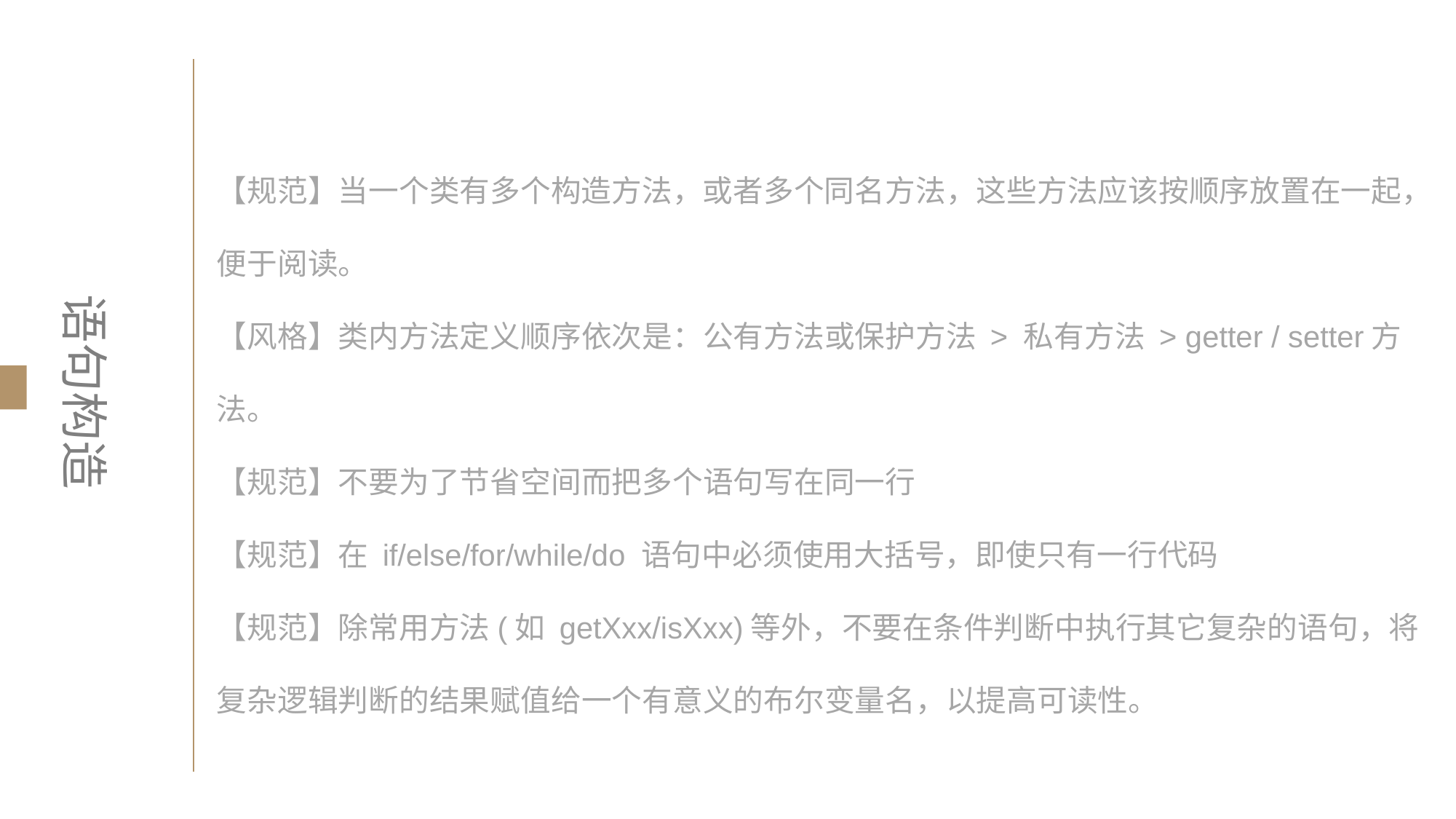

【规范】当一个类有多个构造方法，或者多个同名方法，这些方法应该按顺序放置在一起，便于阅读。
【风格】类内方法定义顺序依次是：公有方法或保护方法 > 私有方法 > getter / setter方法。
【规范】不要为了节省空间而把多个语句写在同一行
【规范】在 if/else/for/while/do 语句中必须使用大括号，即使只有一行代码
【规范】除常用方法(如 getXxx/isXxx)等外，不要在条件判断中执行其它复杂的语句，将复杂逻辑判断的结果赋值给一个有意义的布尔变量名，以提高可读性。
语句构造